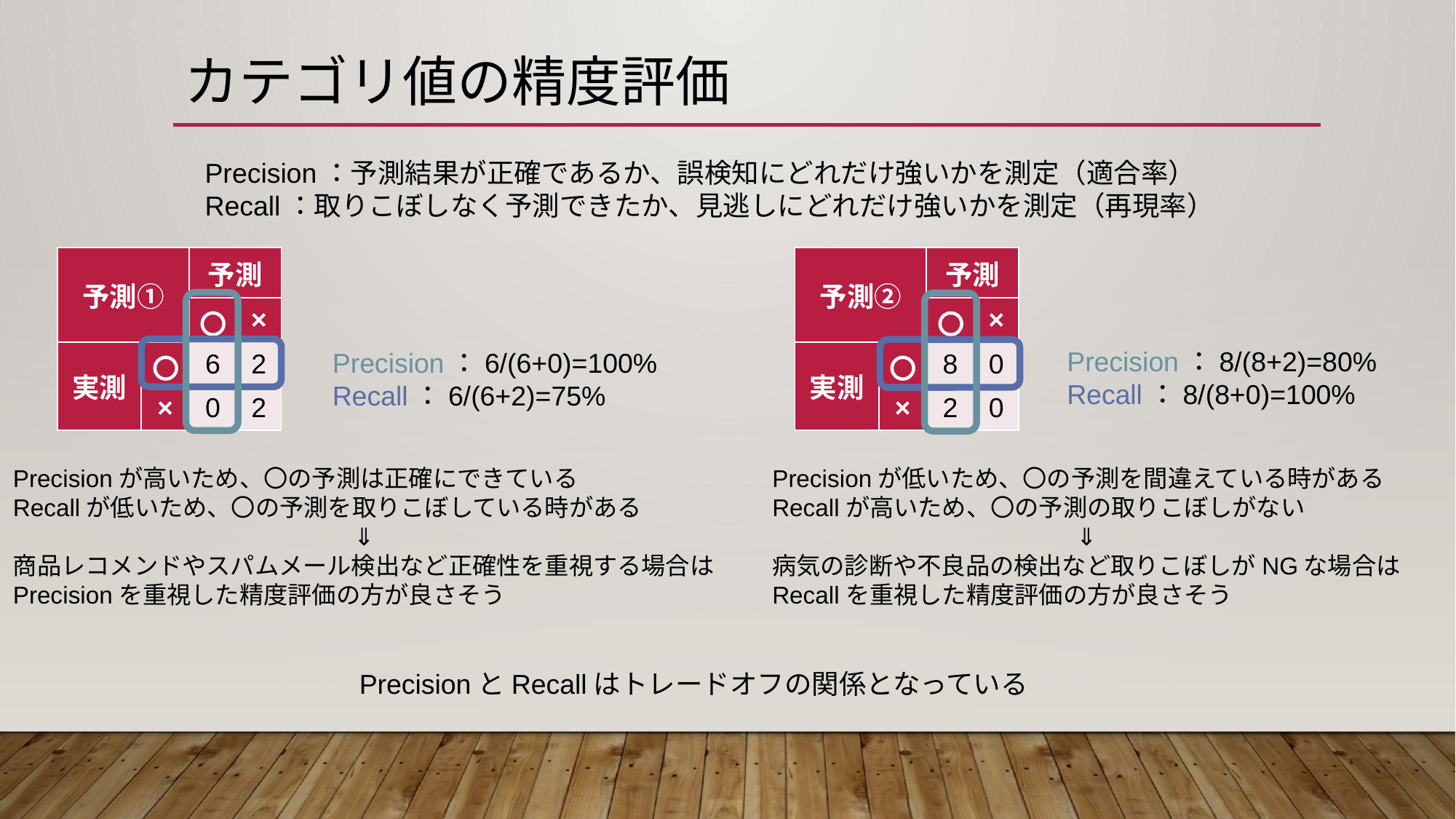

# カテゴリ値の精度評価
Precision：予測結果が正確であるか、誤検知にどれだけ強いかを測定（適合率）
Recall：取りこぼしなく予測できたか、見逃しにどれだけ強いかを測定（再現率）
| 予測① |  | 予測 |  |
| --- | --- | --- | --- |
|  |  | 〇 | × |
| 実測 | 〇 | 6 | 2 |
|  | × | 0 | 2 |
| 予測② |  | 予測 |  |
| --- | --- | --- | --- |
|  |  | 〇 | × |
| 実測 | 〇 | 8 | 0 |
|  | × | 2 | 0 |

Precision：8/(8+2)=80%
Recall：8/(8+0)=100%

Precision：6/(6+0)=100%
Recall：6/(6+2)=75%
Precisionが高いため、〇の予測は正確にできている
Recallが低いため、〇の予測を取りこぼしている時がある
⇓
商品レコメンドやスパムメール検出など正確性を重視する場合は
Precisionを重視した精度評価の方が良さそう
Precisionが低いため、〇の予測を間違えている時がある
Recallが高いため、〇の予測の取りこぼしがない
⇓
病気の診断や不良品の検出など取りこぼしがNGな場合は
Recallを重視した精度評価の方が良さそう
PrecisionとRecallはトレードオフの関係となっている